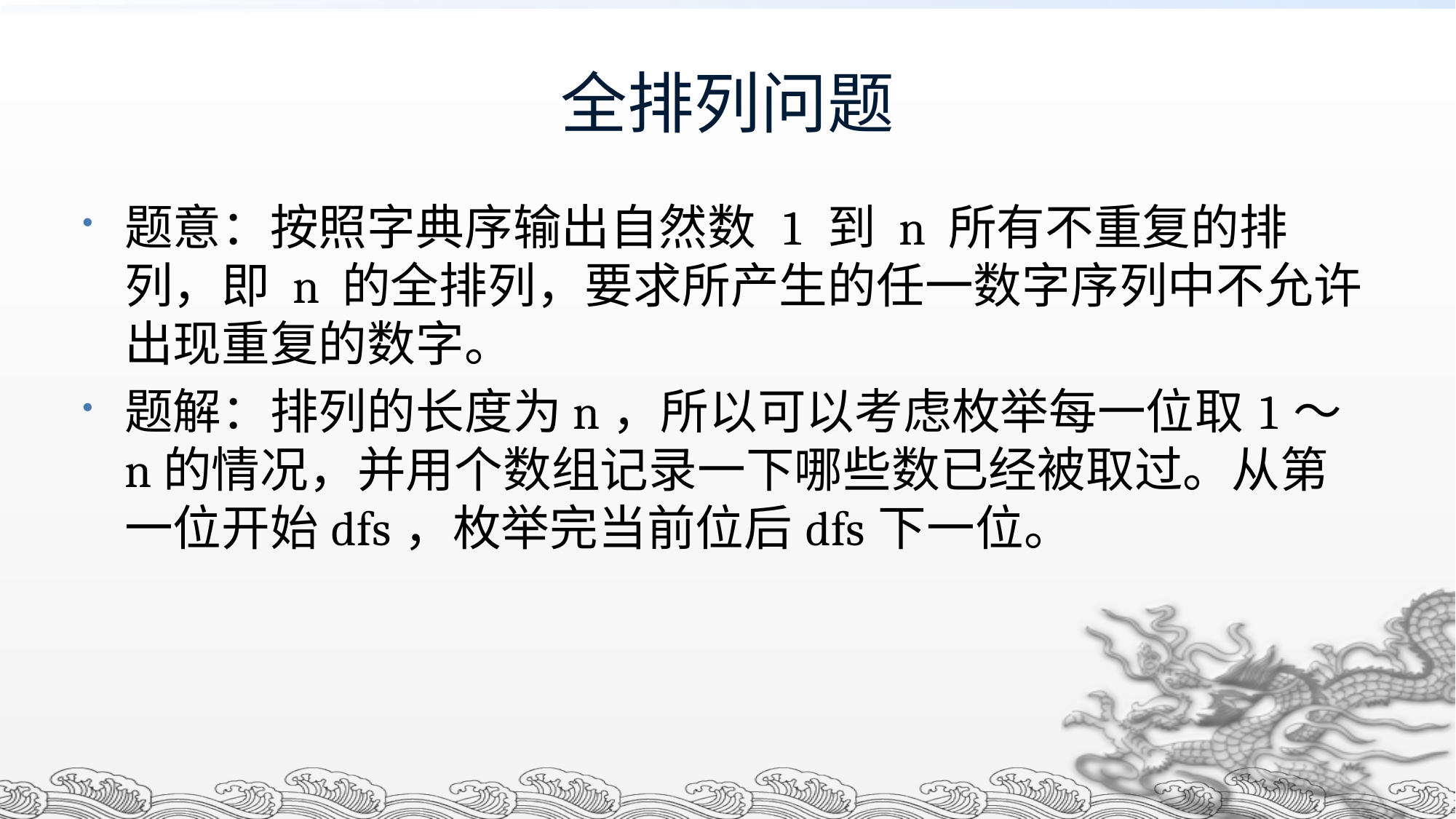

# 全排列问题
题意：按照字典序输出自然数 1 到 n 所有不重复的排列，即 n 的全排列，要求所产生的任一数字序列中不允许出现重复的数字。
题解：排列的长度为n，所以可以考虑枚举每一位取1～n的情况，并用个数组记录一下哪些数已经被取过。从第一位开始dfs，枚举完当前位后dfs下一位。